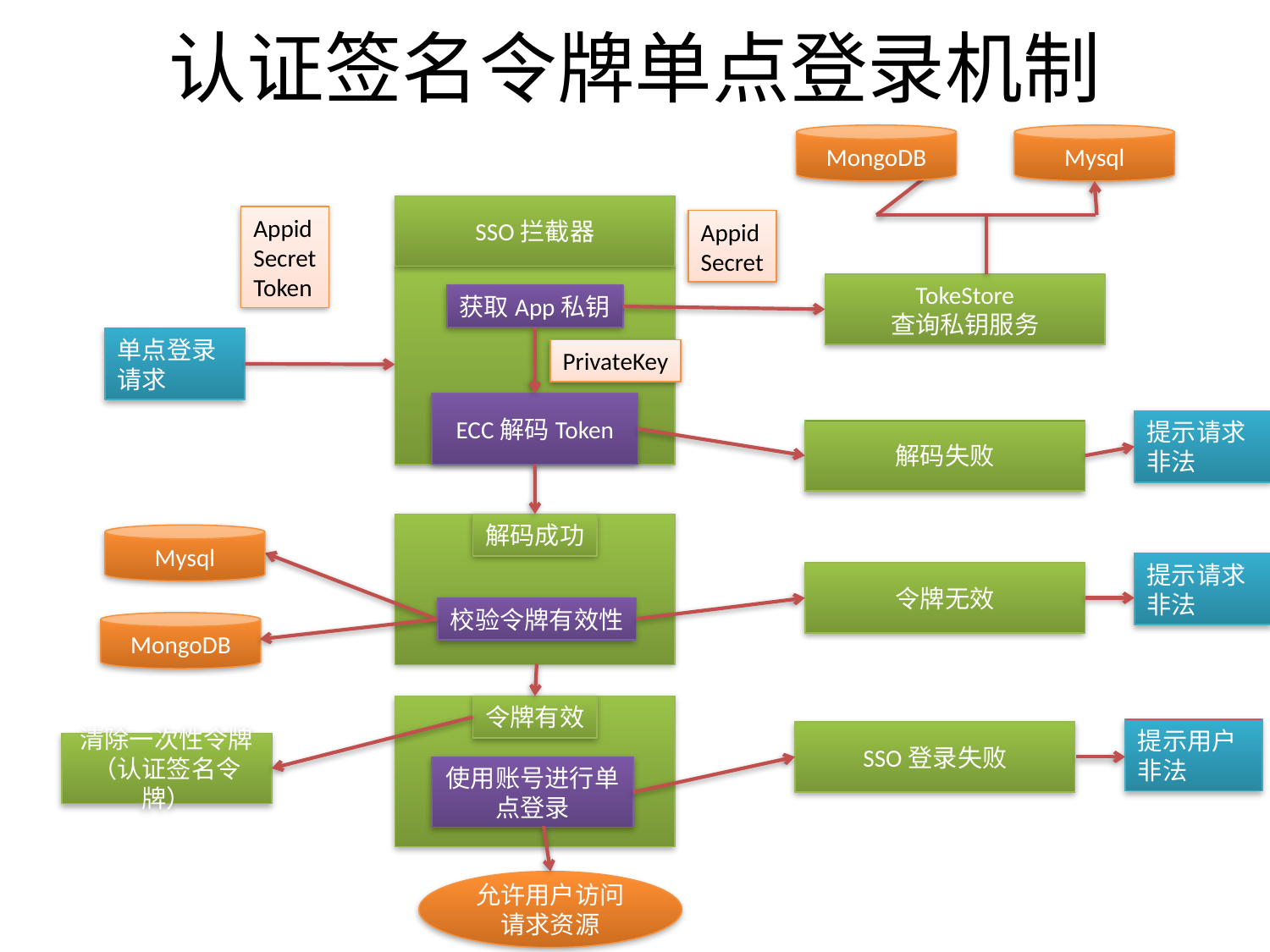

# 认证签名令牌单点登录机制
MongoDB
Mysql
SSO拦截器
Appid
Secret
Token
Appid
Secret

TokeStore
查询私钥服务
获取App私钥
单点登录请求
PrivateKey
ECC解码Token
提示请求非法
解码失败

解码成功
Mysql
提示请求非法
令牌无效
校验令牌有效性
MongoDB

令牌有效
提示用户非法
SSO登录失败
清除一次性令牌
（认证签名令牌）
使用账号进行单点登录
允许用户访问请求资源